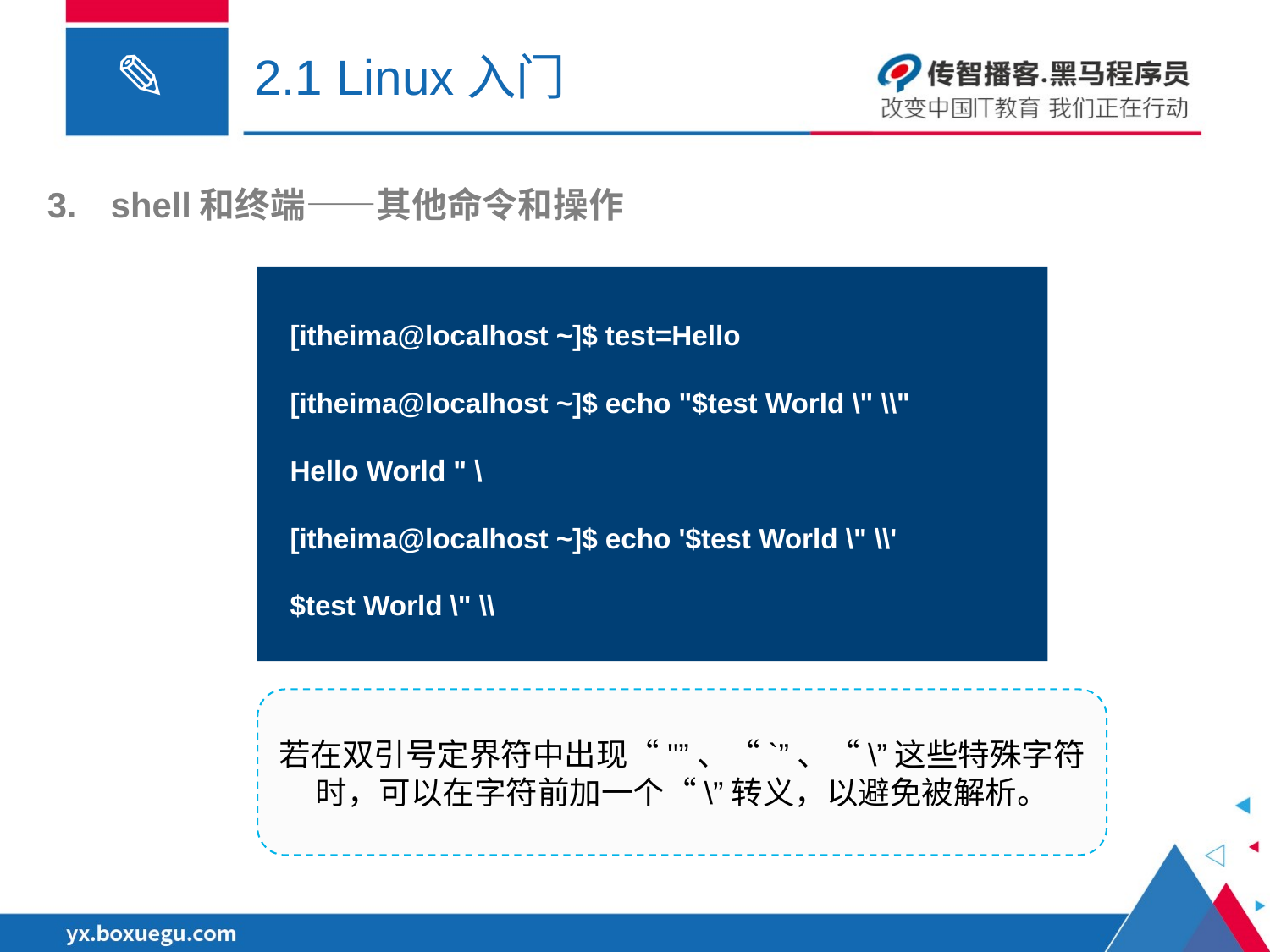

# 2.1 Linux入门
shell和终端——其他命令和操作

[itheima@localhost ~]$ test=Hello
[itheima@localhost ~]$ echo "$test World \" \\"
Hello World " \
[itheima@localhost ~]$ echo '$test World \" \\'
$test World \" \\
若在双引号定界符中出现“"”、“`”、“\”这些特殊字符时，可以在字符前加一个“\”转义，以避免被解析。